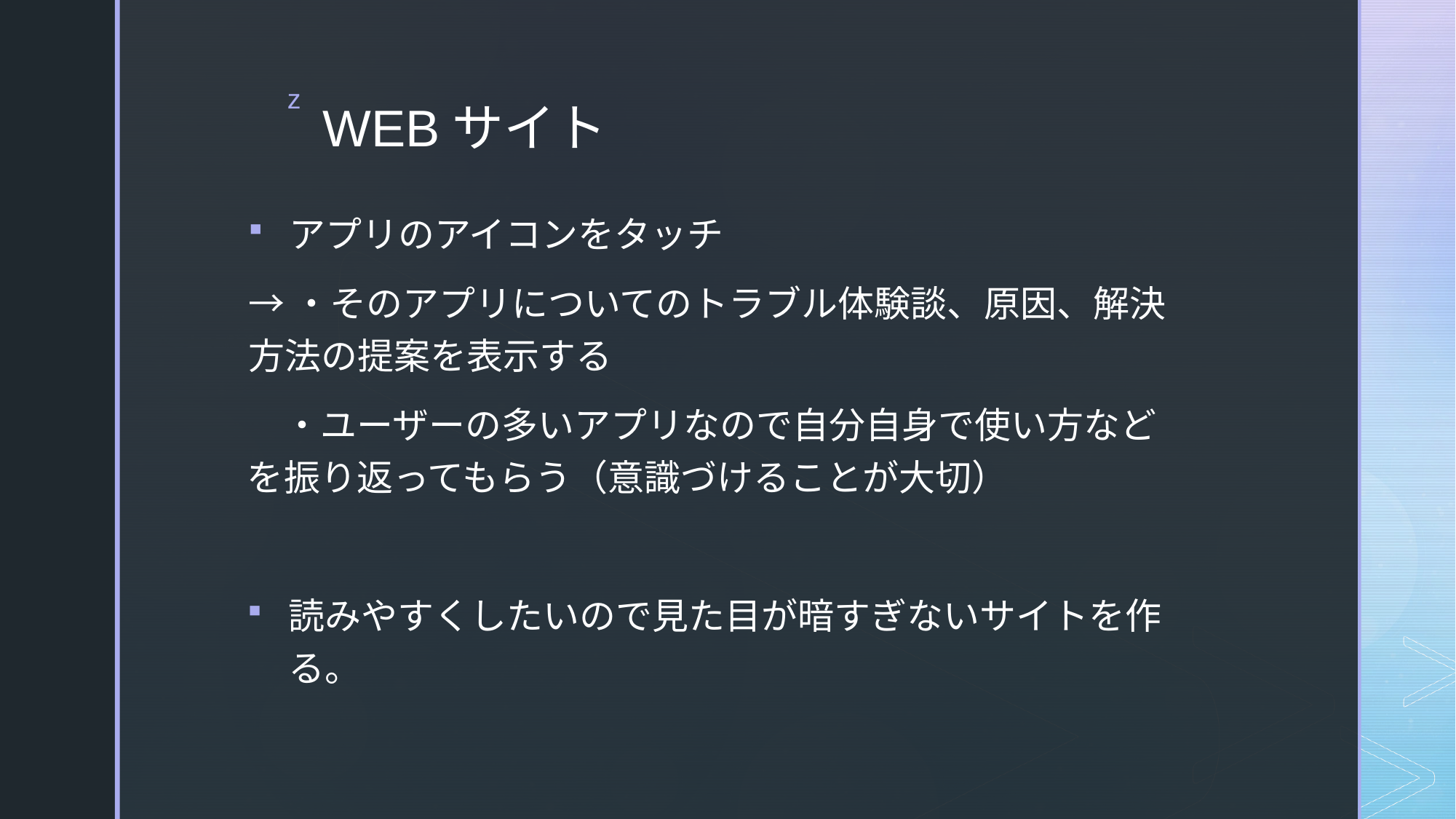

# WEBサイト
アプリのアイコンをタッチ
→・そのアプリについてのトラブル体験談、原因、解決方法の提案を表示する
　・ユーザーの多いアプリなので自分自身で使い方などを振り返ってもらう（意識づけることが大切）

読みやすくしたいので見た目が暗すぎないサイトを作る。